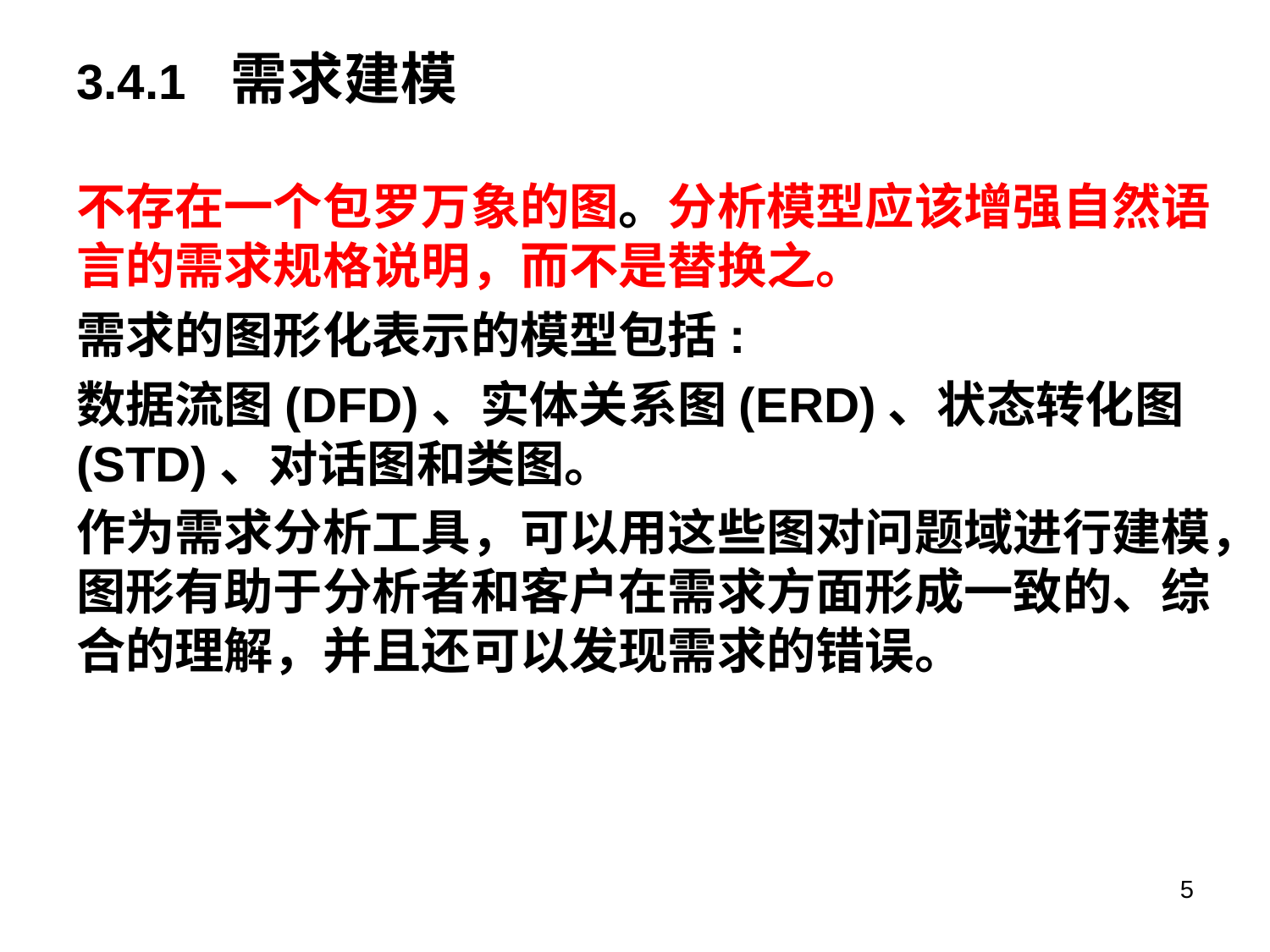

# 3.4.1  需求建模
不存在一个包罗万象的图。分析模型应该增强自然语言的需求规格说明，而不是替换之。
需求的图形化表示的模型包括:
数据流图(DFD)、实体关系图(ERD)、状态转化图(STD)、对话图和类图。
作为需求分析工具，可以用这些图对问题域进行建模，图形有助于分析者和客户在需求方面形成一致的、综合的理解，并且还可以发现需求的错误。
5